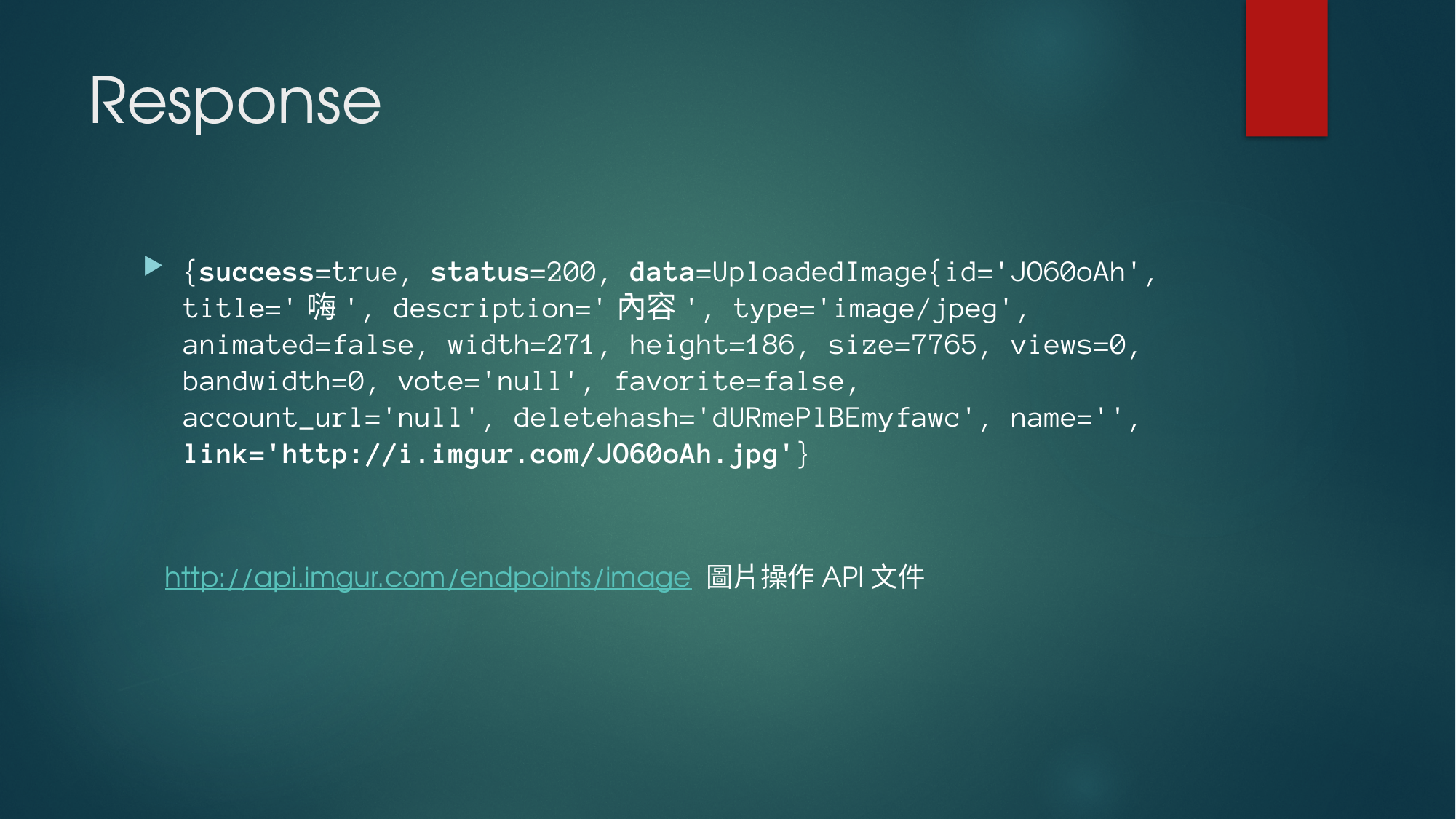

# Response
{success=true, status=200, data=UploadedImage{id='JO60oAh', title='嗨', description='內容', type='image/jpeg', animated=false, width=271, height=186, size=7765, views=0, bandwidth=0, vote='null', favorite=false, account_url='null', deletehash='dURmePlBEmyfawc', name='', link='http://i.imgur.com/JO60oAh.jpg'}

http://api.imgur.com/endpoints/image 圖片操作API文件